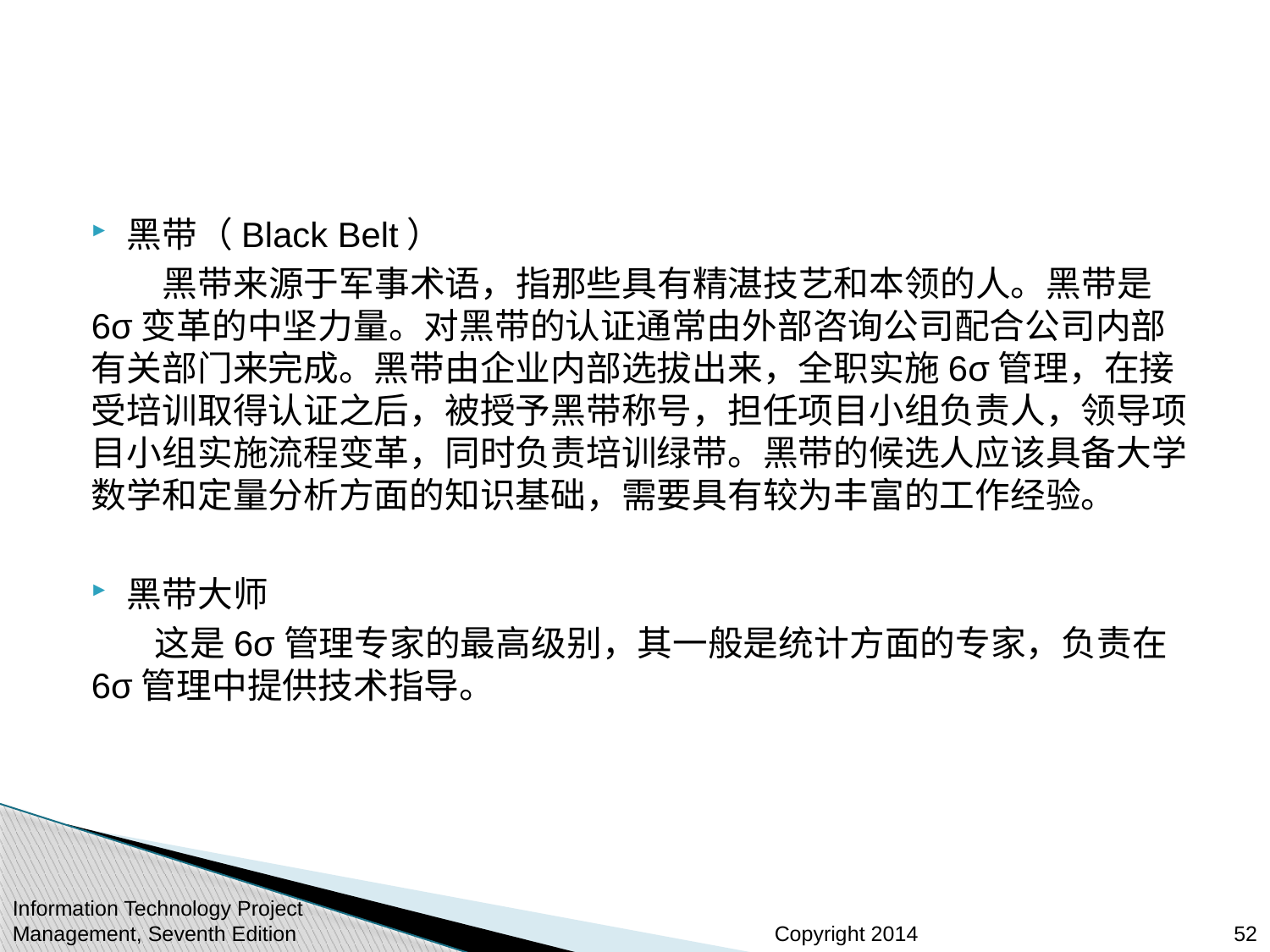

#
黑带（Black Belt）
        黑带来源于军事术语，指那些具有精湛技艺和本领的人。黑带是6σ变革的中坚力量。对黑带的认证通常由外部咨询公司配合公司内部有关部门来完成。黑带由企业内部选拔出来，全职实施6σ管理，在接受培训取得认证之后，被授予黑带称号，担任项目小组负责人，领导项目小组实施流程变革，同时负责培训绿带。黑带的候选人应该具备大学数学和定量分析方面的知识基础，需要具有较为丰富的工作经验。

黑带大师
       这是6σ管理专家的最高级别，其一般是统计方面的专家，负责在6σ管理中提供技术指导。
Information Technology Project Management, Seventh Edition
52